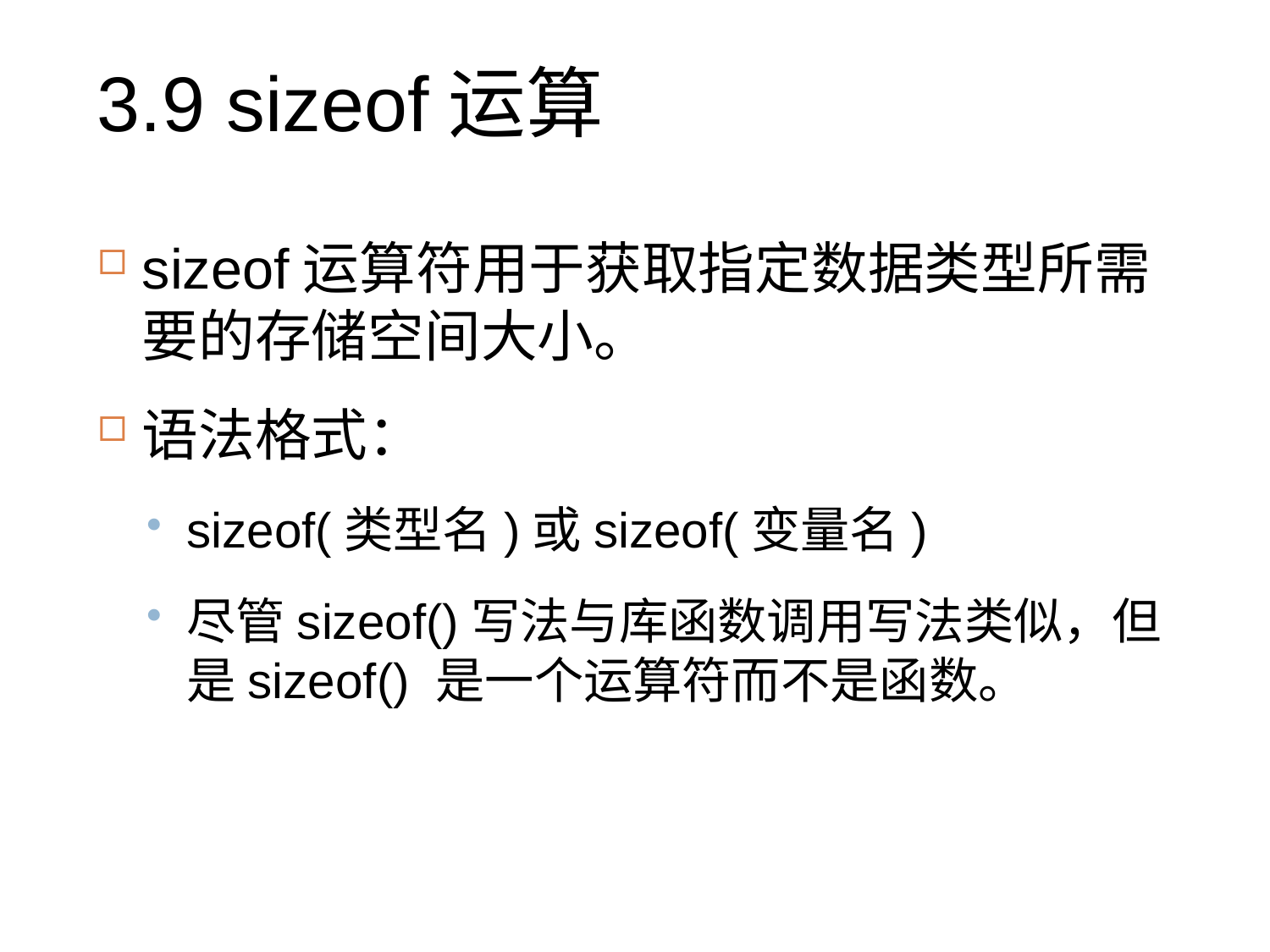

# 3.9 sizeof运算
sizeof运算符用于获取指定数据类型所需要的存储空间大小。
语法格式：
sizeof(类型名)或sizeof(变量名)
尽管sizeof()写法与库函数调用写法类似，但是sizeof() 是一个运算符而不是函数。